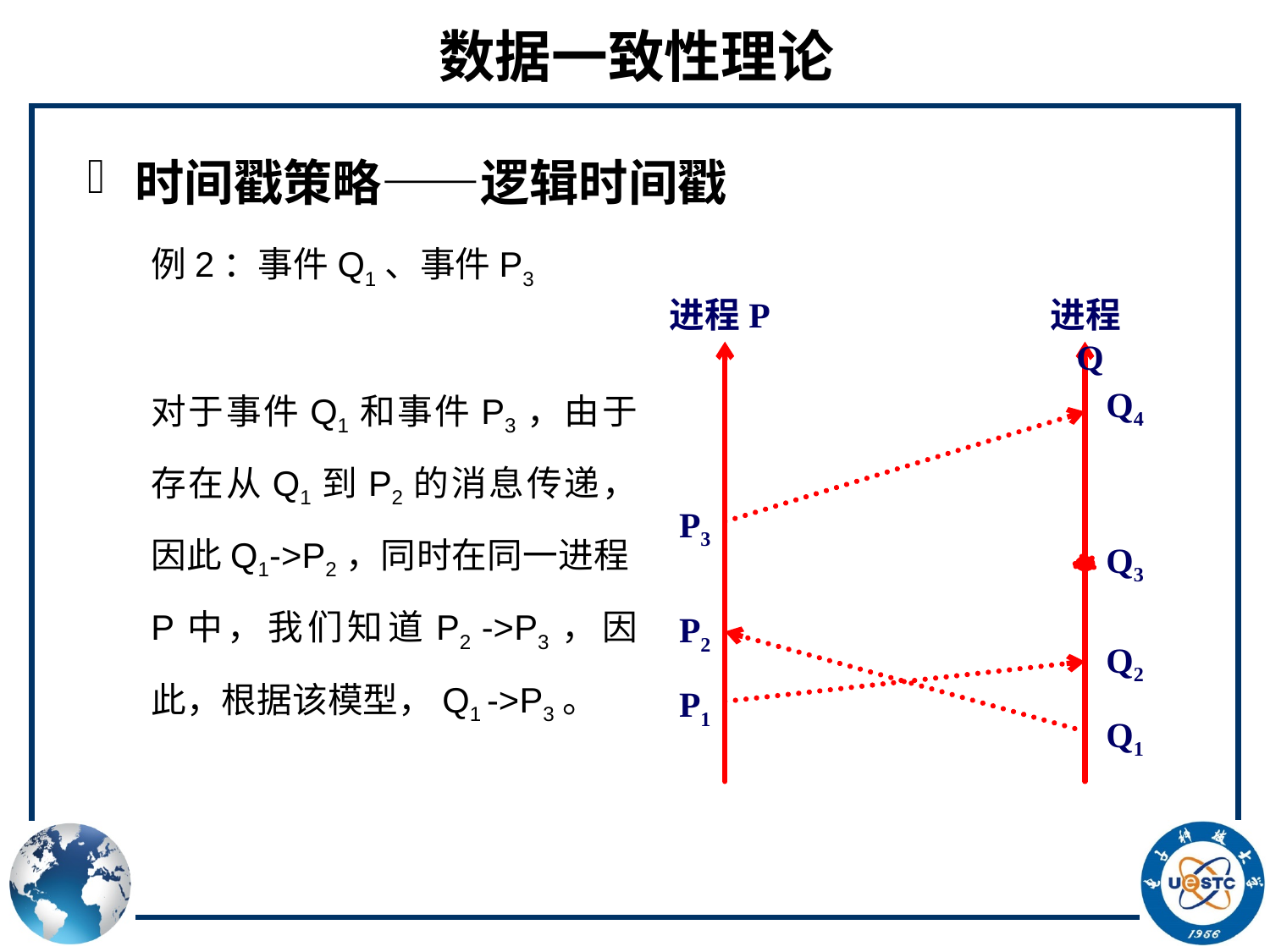

# 数据一致性理论
时间戳策略——逻辑时间戳
例2：事件Q1、事件P3
进程P
进程Q

对于事件Q1和事件P3，由于存在从Q1到P2的消息传递，因此Q1->P2，同时在同一进程P中，我们知道P2 ->P3，因此，根据该模型，Q1 ->P3。
Q4
P3
Q3

P2
Q2
P1
Q1